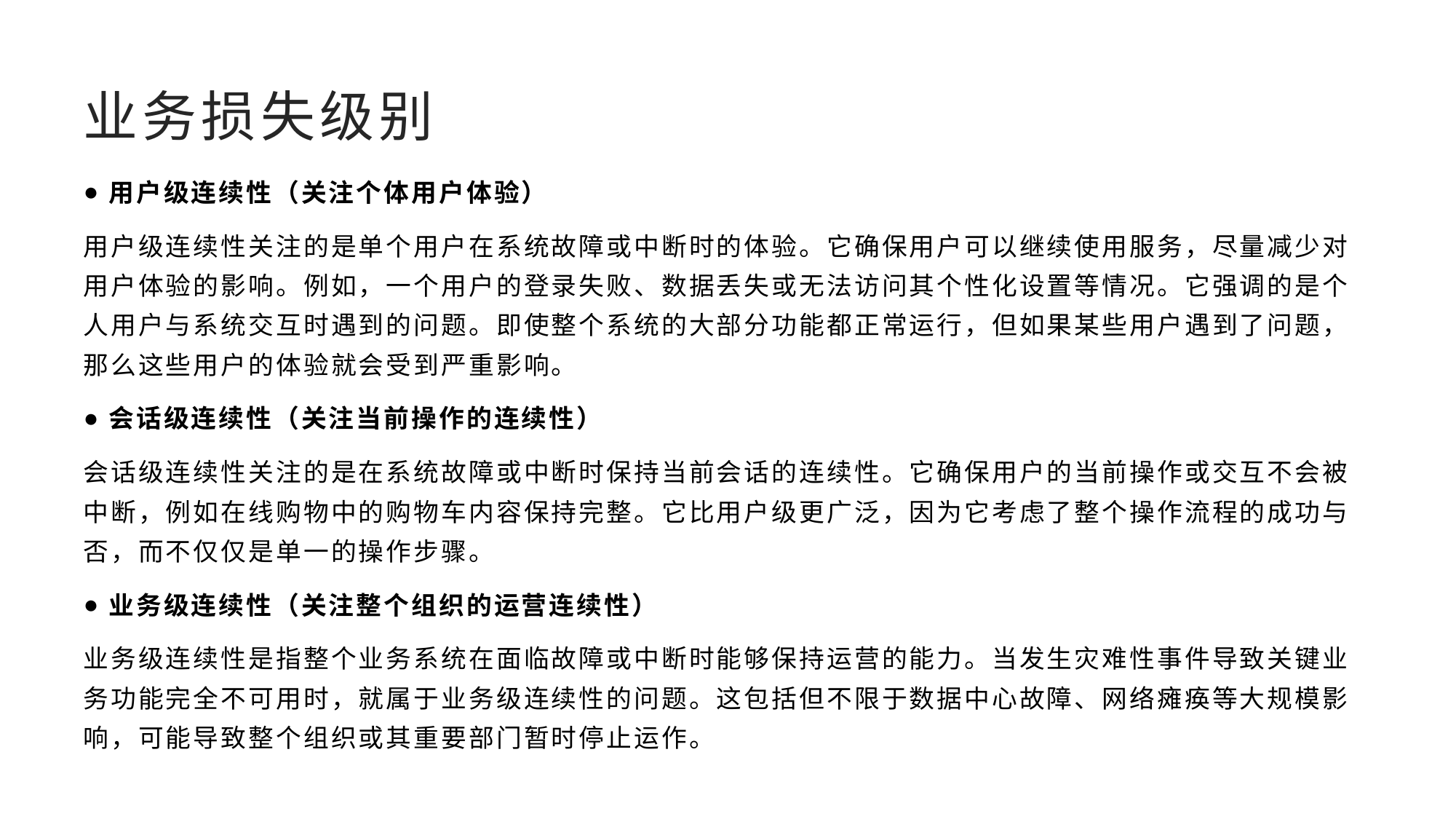

# 业务损失级别
用户级连续性（关注个体用户体验）
用户级连续性关注的是单个用户在系统故障或中断时的体验。它确保用户可以继续使用服务，尽量减少对用户体验的影响。例如，一个用户的登录失败、数据丢失或无法访问其个性化设置等情况。它强调的是个人用户与系统交互时遇到的问题。即使整个系统的大部分功能都正常运行，但如果某些用户遇到了问题，那么这些用户的体验就会受到严重影响。
会话级连续性（关注当前操作的连续性）
会话级连续性关注的是在系统故障或中断时保持当前会话的连续性。它确保用户的当前操作或交互不会被中断，例如在线购物中的购物车内容保持完整。它比用户级更广泛，因为它考虑了整个操作流程的成功与否，而不仅仅是单一的操作步骤。
业务级连续性（关注整个组织的运营连续性）
业务级连续性是指整个业务系统在面临故障或中断时能够保持运营的能力。当发生灾难性事件导致关键业务功能完全不可用时，就属于业务级连续性的问题。这包括但不限于数据中心故障、网络瘫痪等大规模影响，可能导致整个组织或其重要部门暂时停止运作。